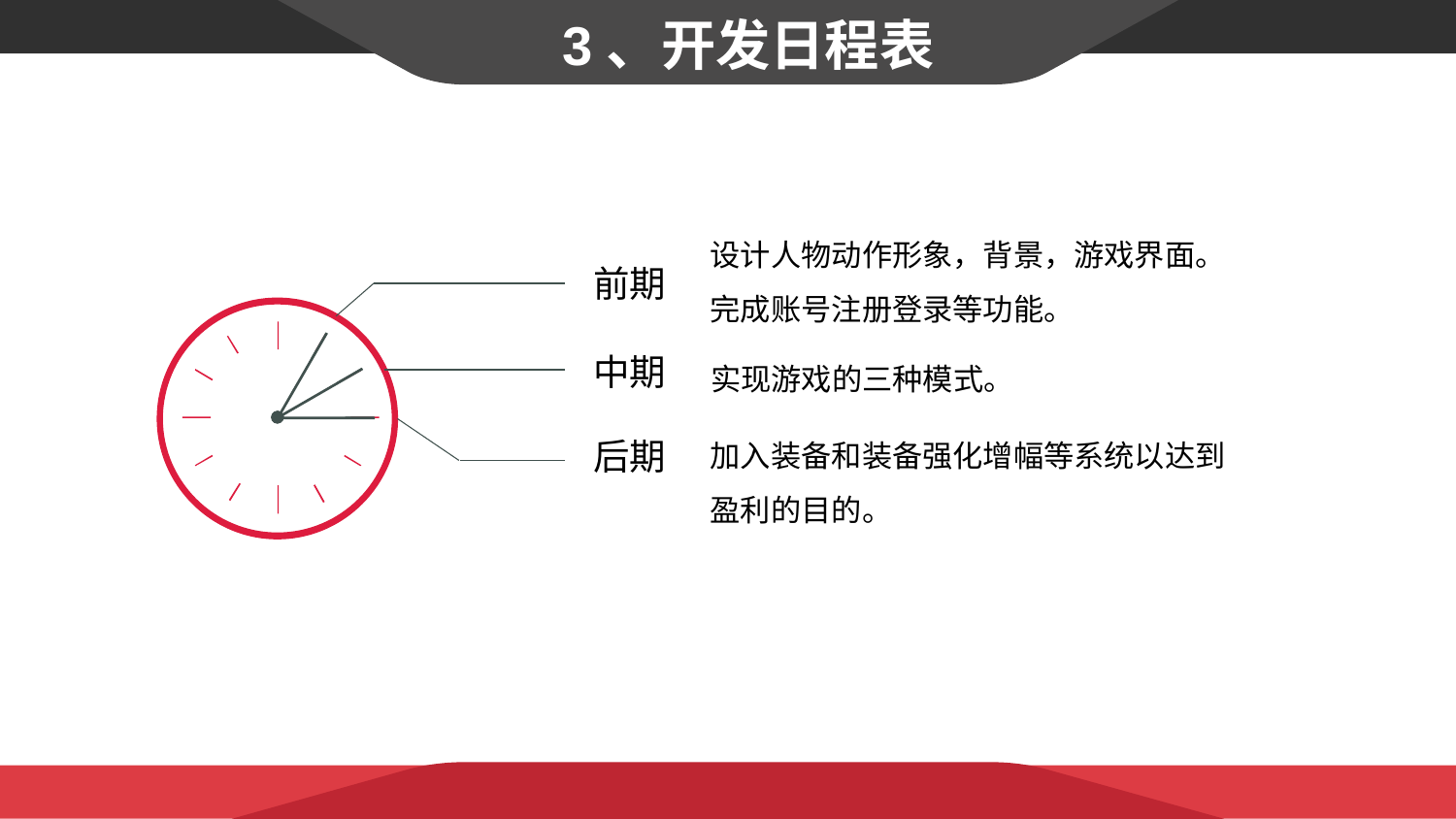

3、开发日程表
设计人物动作形象，背景，游戏界面。完成账号注册登录等功能。
前期

实现游戏的三种模式。
中期

加入装备和装备强化增幅等系统以达到盈利的目的。
后期